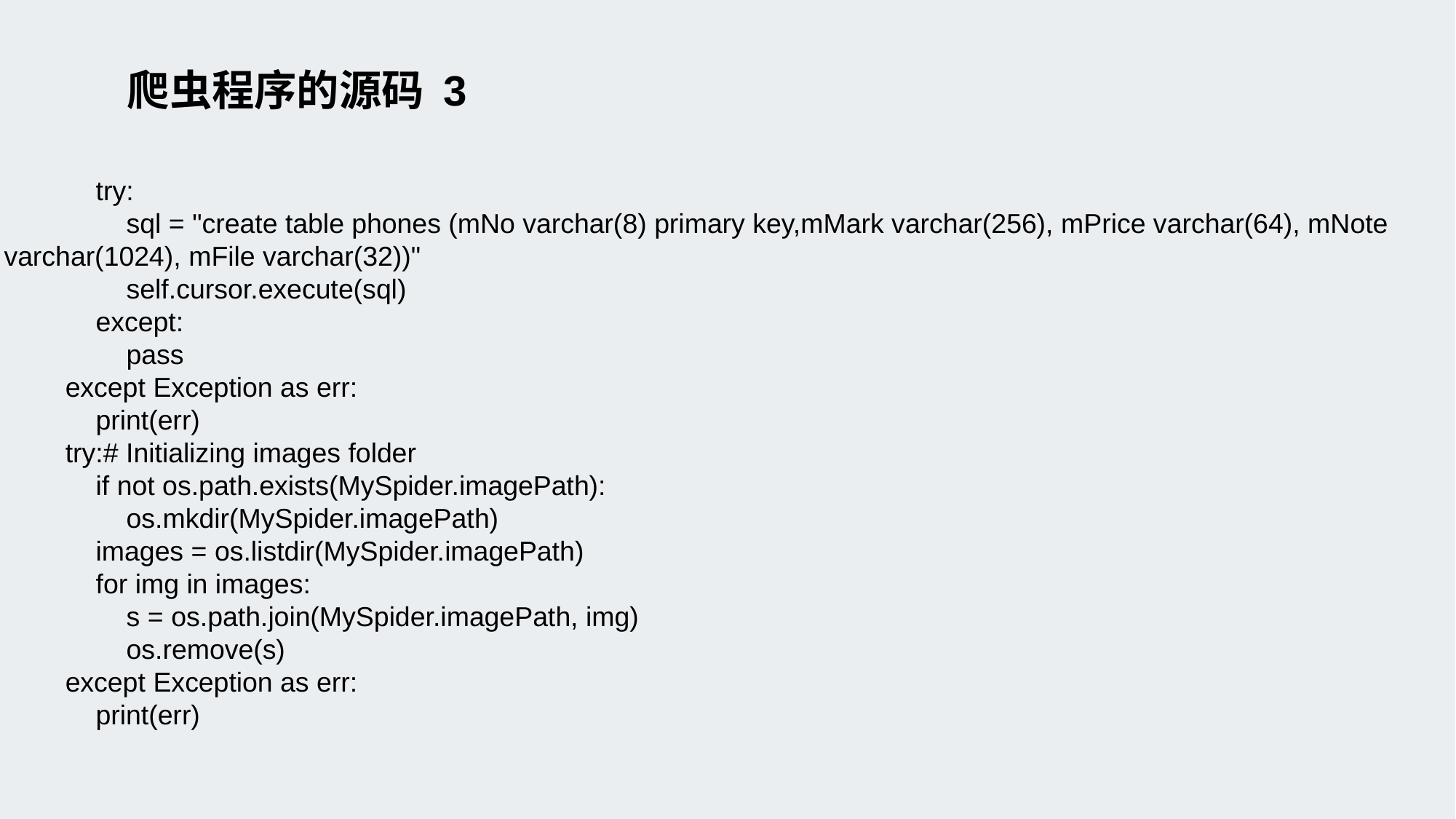

# 爬虫程序的源码 3
            try:
                sql = "create table phones (mNo varchar(8) primary key,mMark varchar(256), mPrice varchar(64), mNote varchar(1024), mFile varchar(32))"
                self.cursor.execute(sql)
            except:
                pass
        except Exception as err:
            print(err)
        try:# Initializing images folder
            if not os.path.exists(MySpider.imagePath):
                os.mkdir(MySpider.imagePath)
            images = os.listdir(MySpider.imagePath)
            for img in images:
                s = os.path.join(MySpider.imagePath, img)
                os.remove(s)
        except Exception as err:
            print(err)